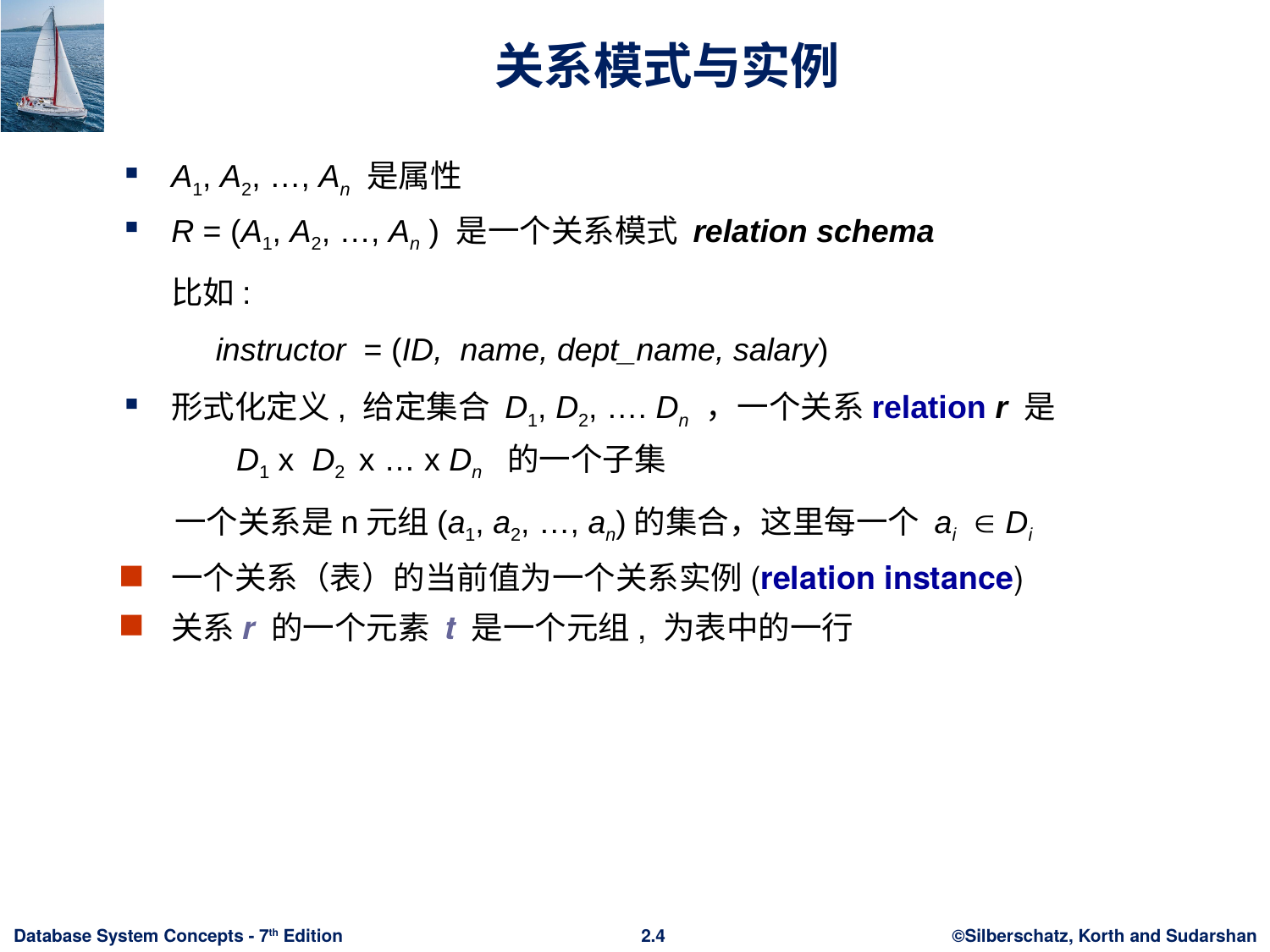

# 关系模式与实例
A1, A2, …, An 是属性
R = (A1, A2, …, An ) 是一个关系模式 relation schema
	比如:
	     instructor  = (ID,  name, dept_name, salary)
形式化定义, 给定集合 D1, D2, …. Dn ，一个关系relation r 是
        D1 x  D2  x … x Dn  的一个子集
      一个关系是n元组(a1, a2, …, an)的集合，这里每一个 ai  ∈ Di

一个关系（表）的当前值为一个关系实例(relation instance)
关系r 的一个元素 t 是一个元组, 为表中的一行